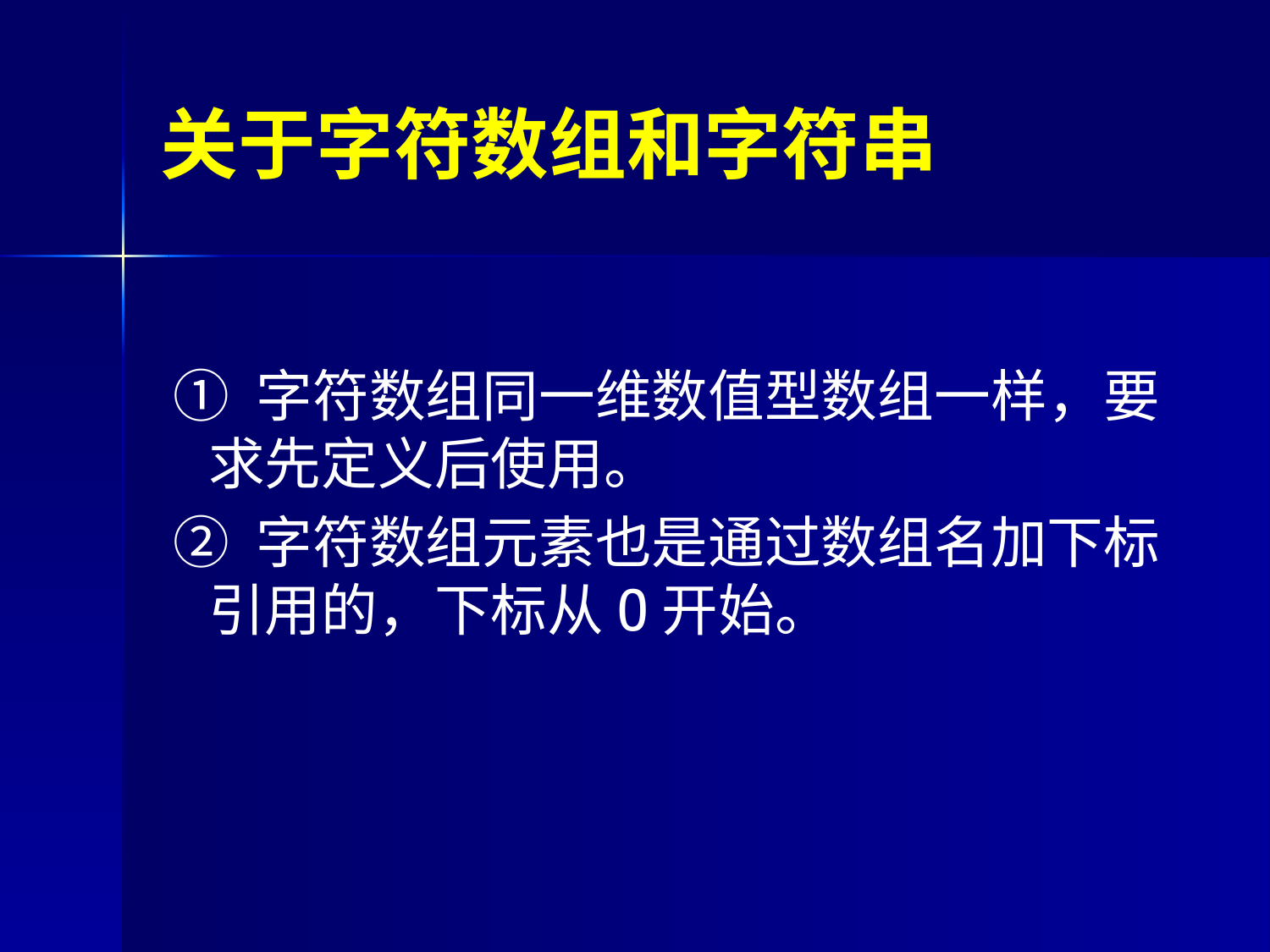

# 关于字符数组和字符串

 ① 字符数组同一维数值型数组一样，要求先定义后使用。
 ② 字符数组元素也是通过数组名加下标引用的，下标从0开始。